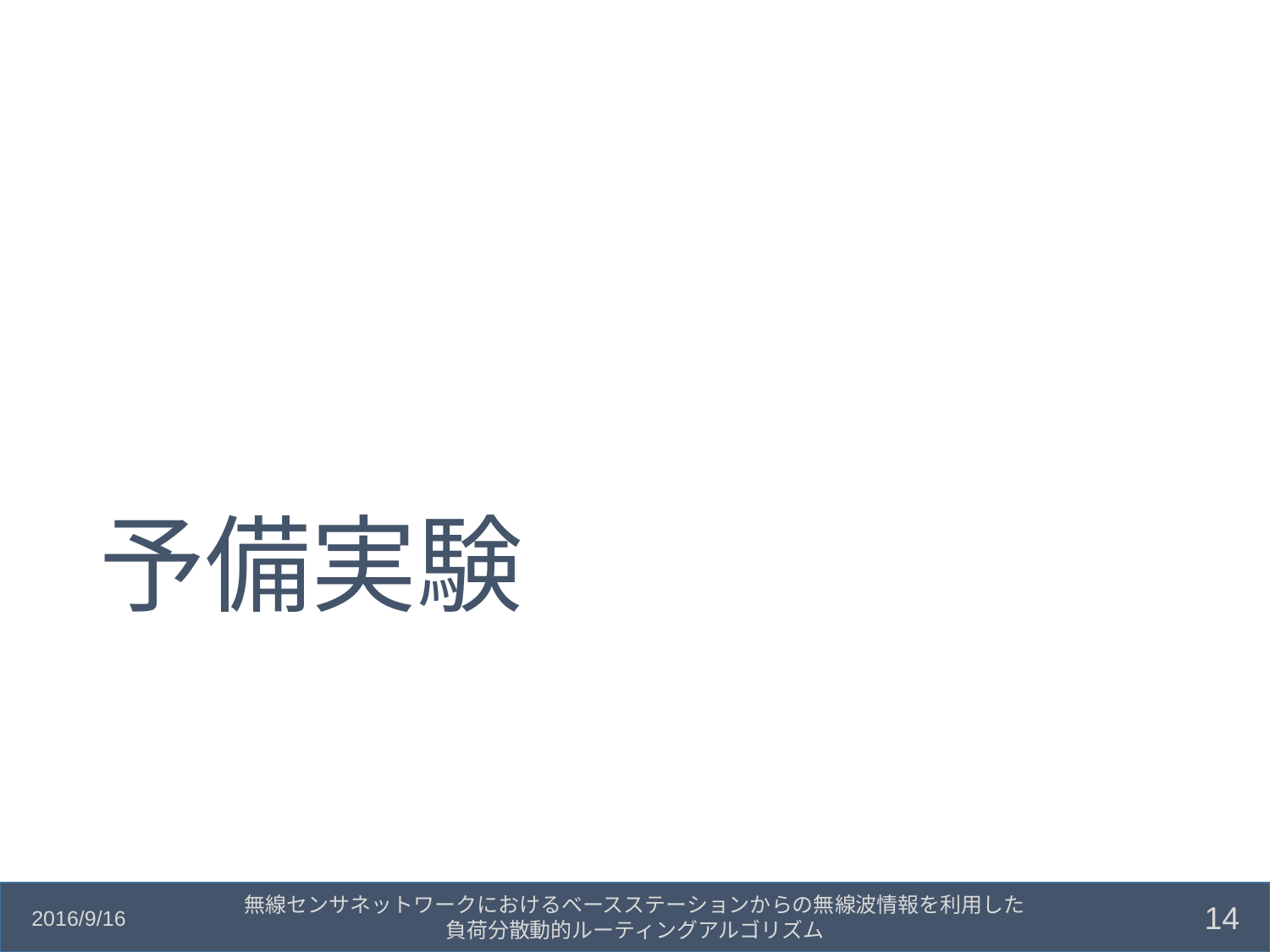

# 予備実験

14
無線センサネットワークにおけるベースステーションからの無線波情報を利用した負荷分散動的ルーティングアルゴリズム
2016/9/16